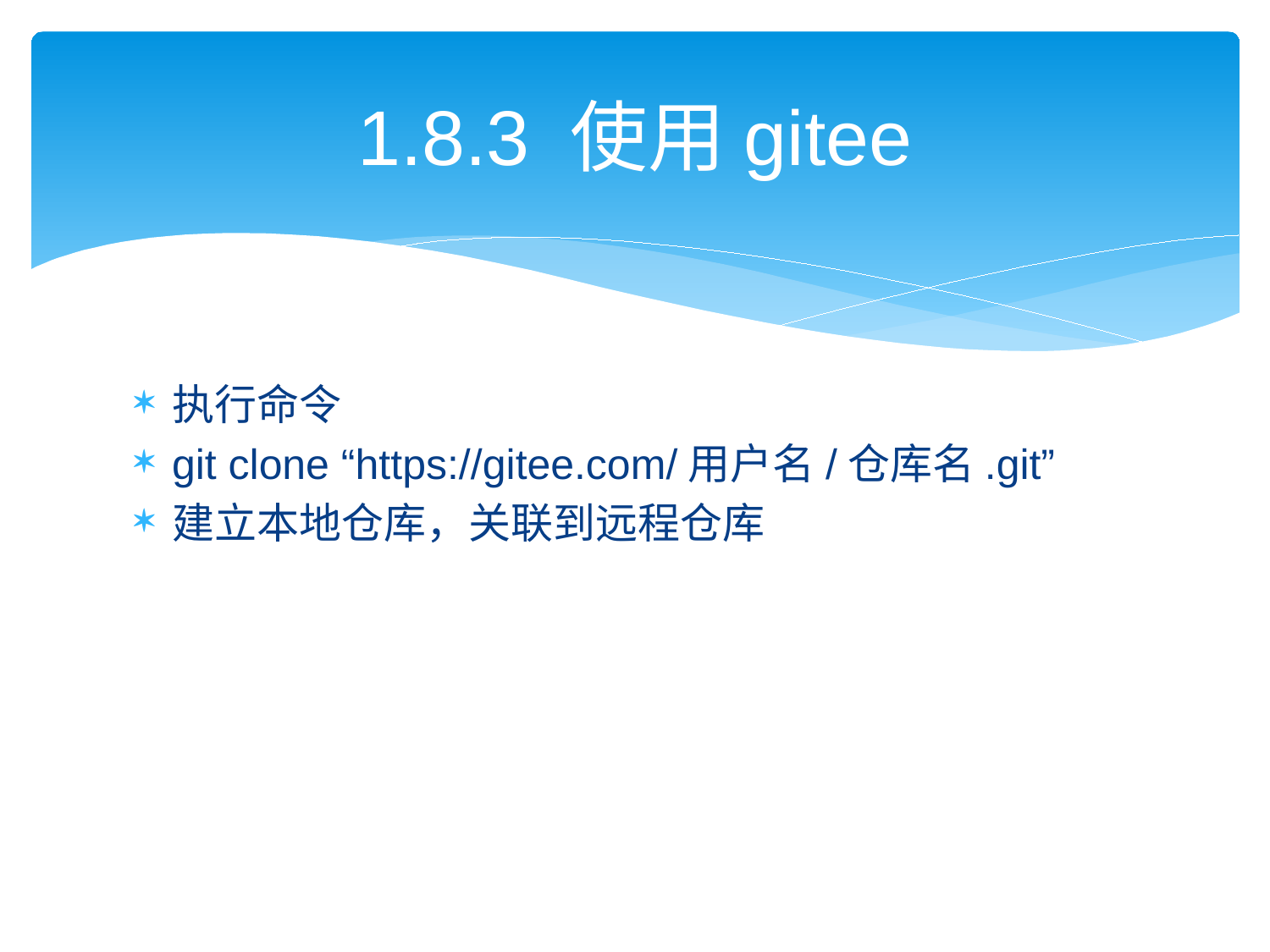

# 1.8.3 使用gitee
执行命令
git clone “https://gitee.com/用户名/仓库名.git”
建立本地仓库，关联到远程仓库